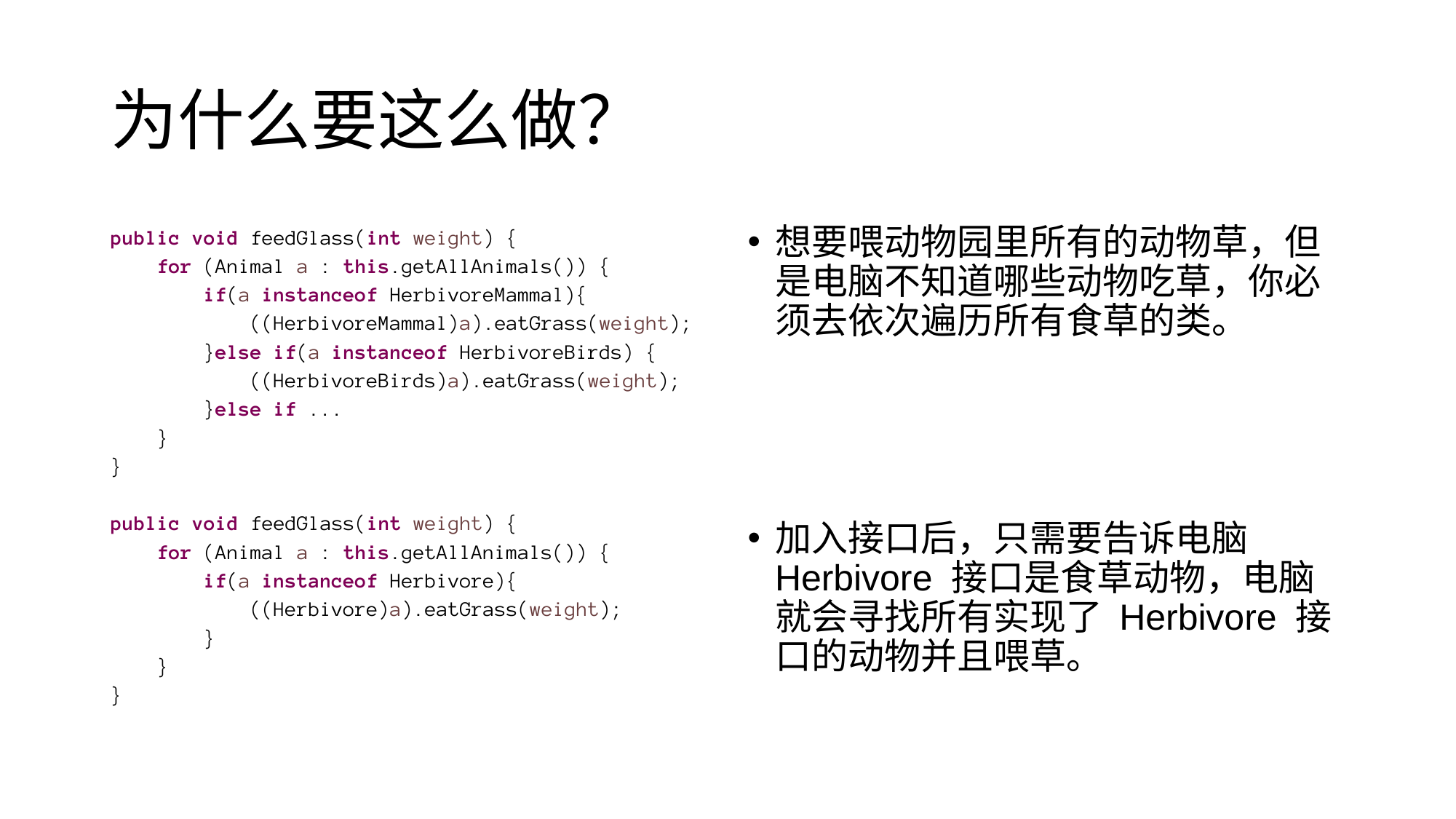

# 为什么要这么做？
public void feedGlass(int weight) {
    for (Animal a : this.getAllAnimals()) {
        if(a instanceof HerbivoreMammal){
            ((HerbivoreMammal)a).eatGrass(weight);
        }else if(a instanceof HerbivoreBirds) {
            ((HerbivoreBirds)a).eatGrass(weight);
        }else if ...
    }
}

public void feedGlass(int weight) {
    for (Animal a : this.getAllAnimals()) {
        if(a instanceof Herbivore){
            ((Herbivore)a).eatGrass(weight);
        }
    }
}
想要喂动物园里所有的动物草，但是电脑不知道哪些动物吃草，你必须去依次遍历所有食草的类。

加入接口后，只需要告诉电脑 Herbivore 接口是食草动物，电脑就会寻找所有实现了 Herbivore 接口的动物并且喂草。